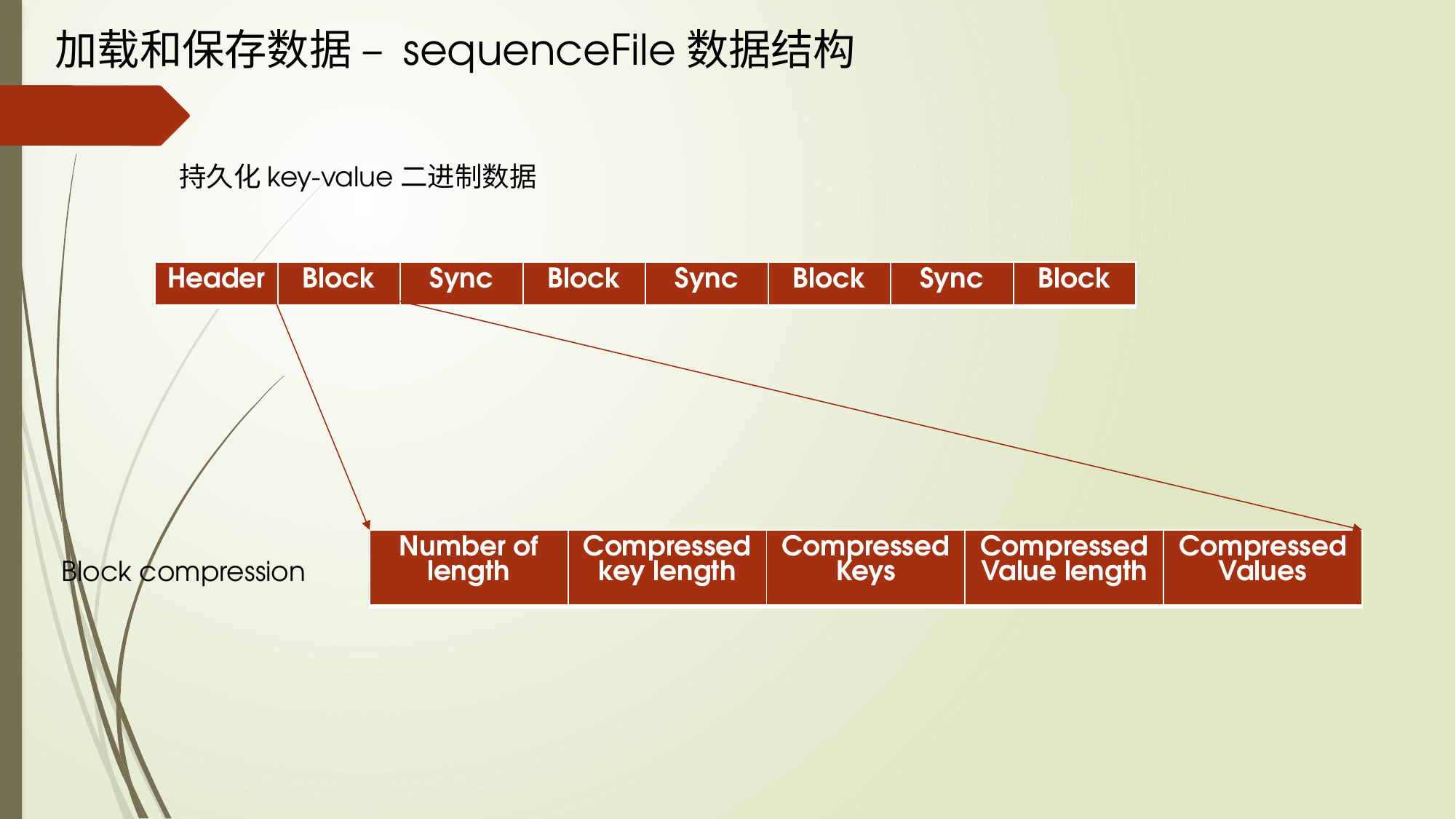

加载和保存数据 – sequenceFile数据结构
持久化key-value二进制数据
| Header | Block | Sync | Block | Sync | Block | Sync | Block |
| --- | --- | --- | --- | --- | --- | --- | --- |
| Number of length | Compressed key length | Compressed Keys | Compressed Value length | Compressed Values |
| --- | --- | --- | --- | --- |
Block compression